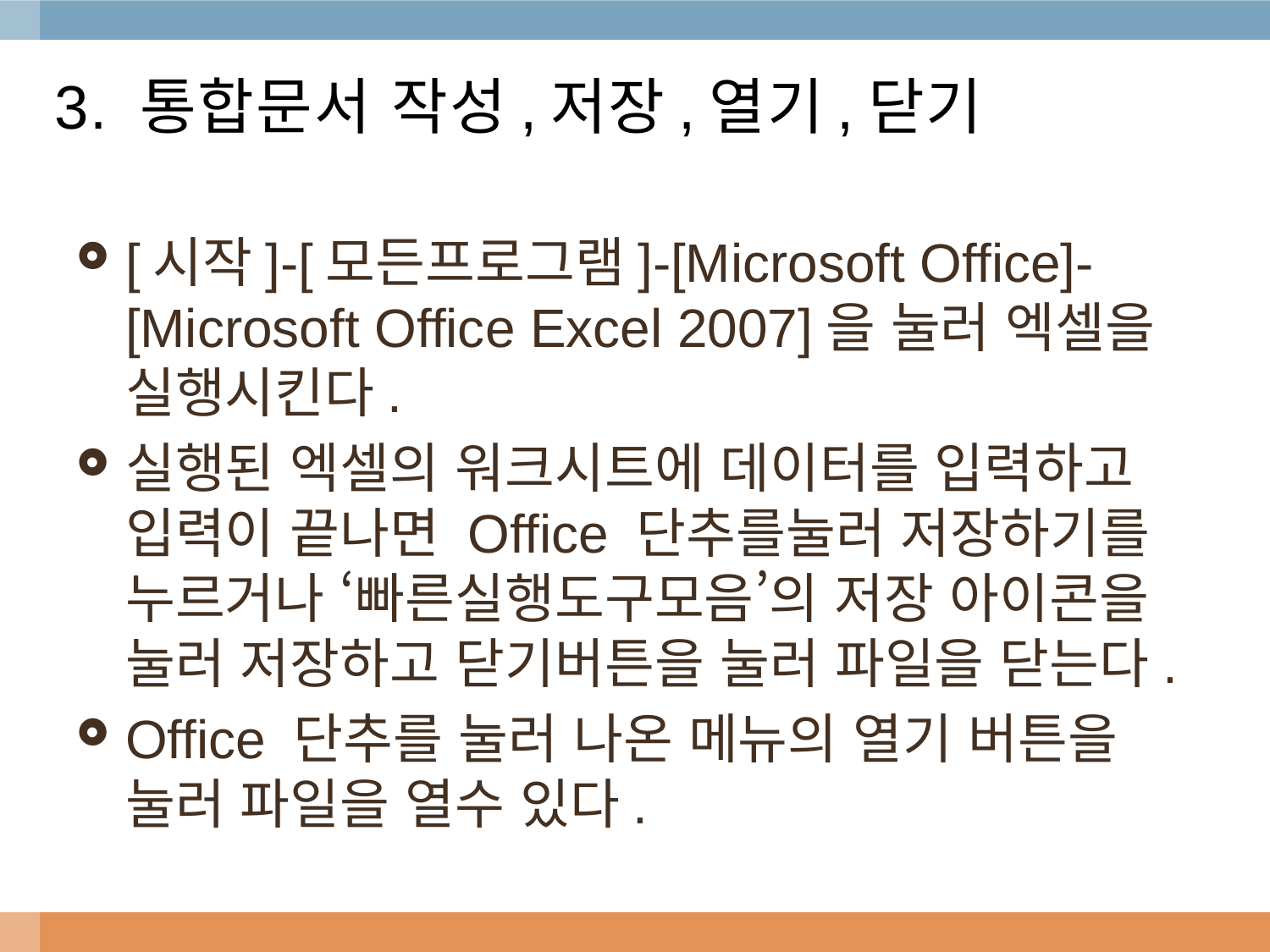

# 3. 통합문서 작성,저장,열기,닫기
[시작]-[모든프로그램]-[Microsoft Office]-[Microsoft Office Excel 2007]을 눌러 엑셀을 실행시킨다.
실행된 엑셀의 워크시트에 데이터를 입력하고 입력이 끝나면 Office 단추를눌러 저장하기를 누르거나 ‘빠른실행도구모음’의 저장 아이콘을 눌러 저장하고 닫기버튼을 눌러 파일을 닫는다.
Office 단추를 눌러 나온 메뉴의 열기 버튼을 눌러 파일을 열수 있다.